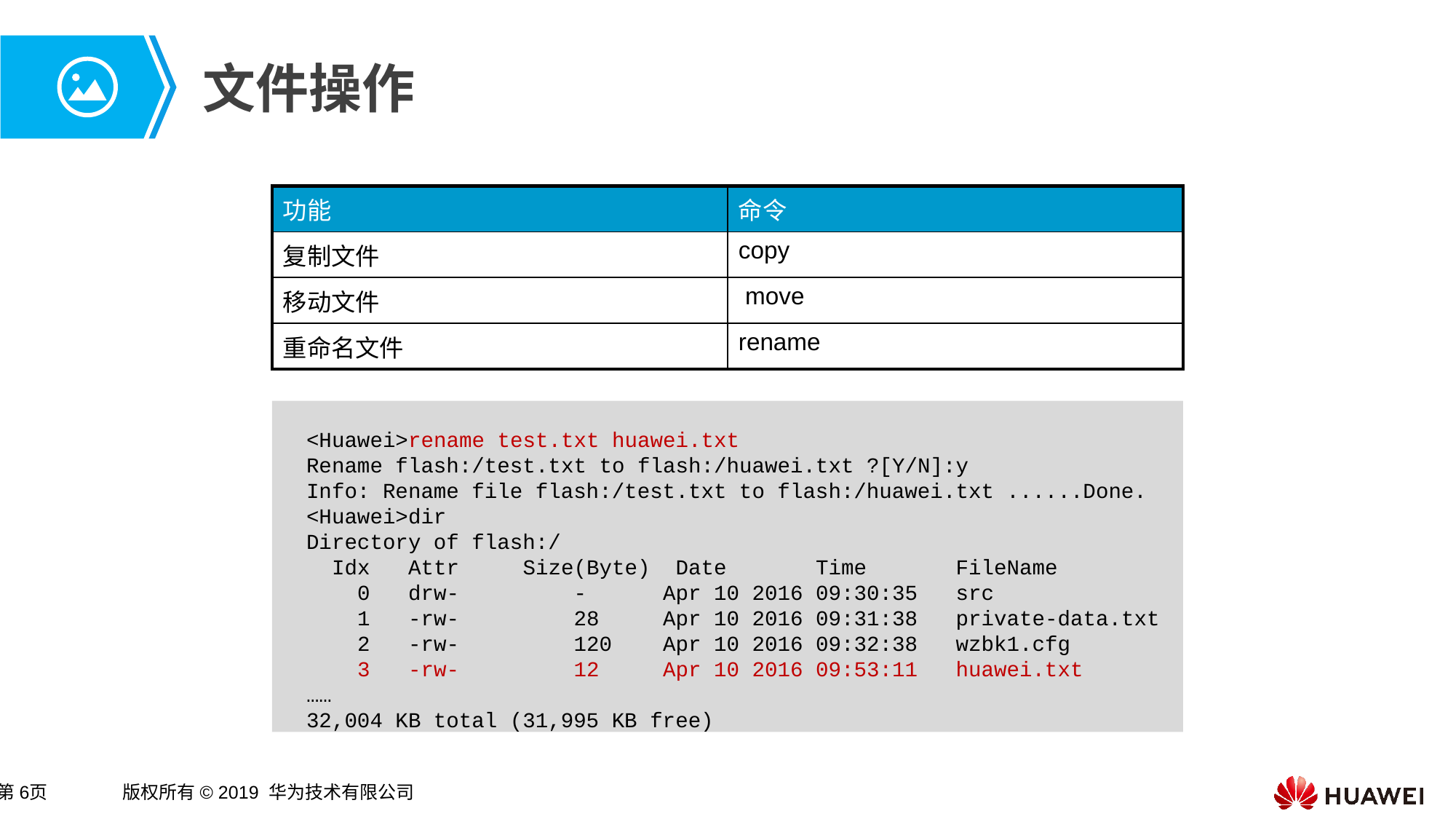

# 文件操作
| 功能 | 命令 |
| --- | --- |
| 复制文件 | copy |
| 移动文件 | move |
| 重命名文件 | rename |

<Huawei>rename test.txt huawei.txt
Rename flash:/test.txt to flash:/huawei.txt ?[Y/N]:y
Info: Rename file flash:/test.txt to flash:/huawei.txt ......Done.
<Huawei>dir
Directory of flash:/
  Idx   Attr     Size(Byte)  Date       Time       FileName
    0   drw-         -      Apr 10 2016 09:30:35   src
    1   -rw-         28     Apr 10 2016 09:31:38   private-data.txt
    2   -rw-         120    Apr 10 2016 09:32:38   wzbk1.cfg
    3   -rw-         12     Apr 10 2016 09:53:11   huawei.txt
……
32,004 KB total (31,995 KB free)